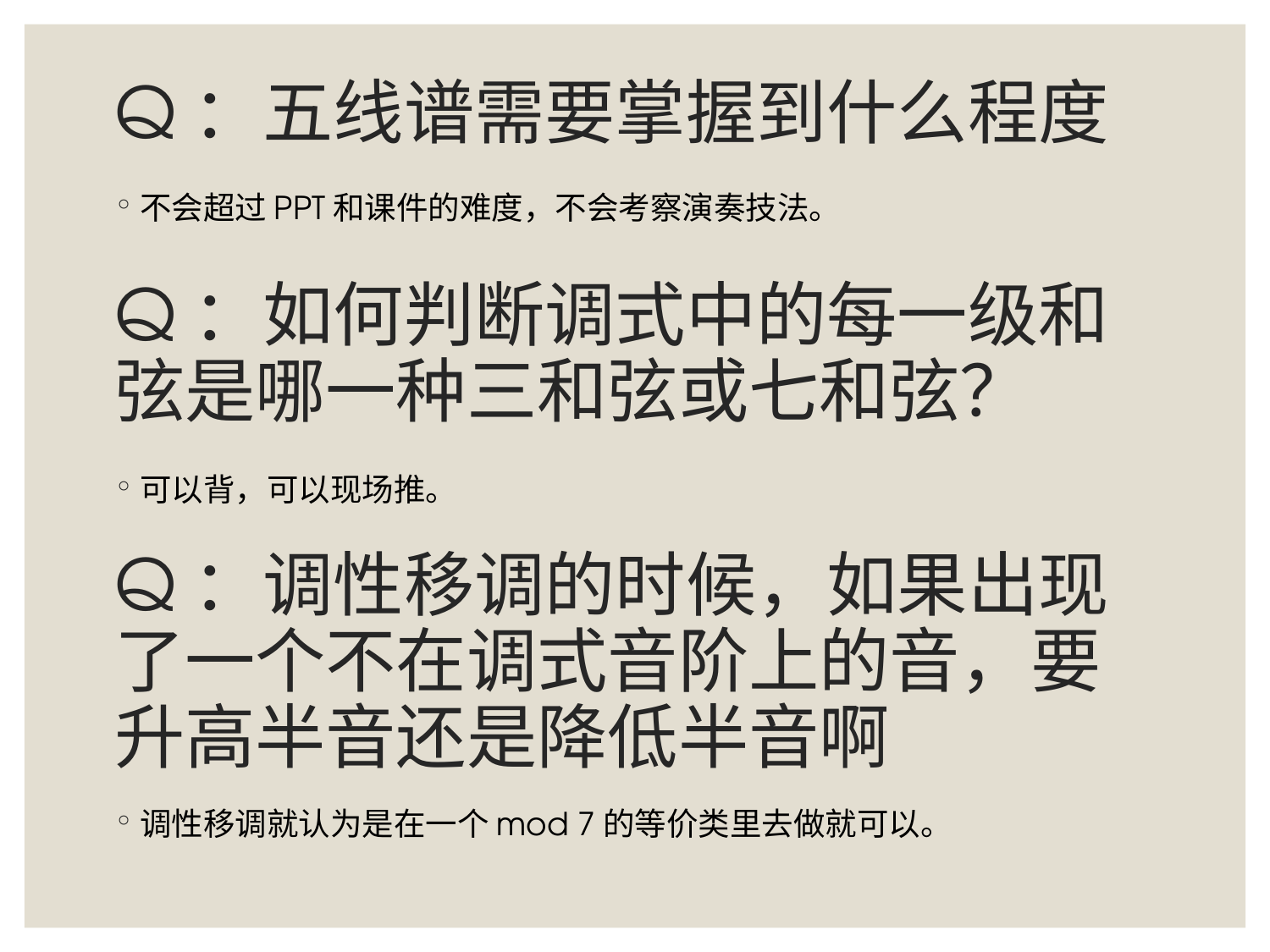

# Q：五线谱需要掌握到什么程度
不会超过PPT和课件的难度，不会考察演奏技法。
Q：如何判断调式中的每一级和弦是哪一种三和弦或七和弦？
可以背，可以现场推。
Q：调性移调的时候，如果出现了一个不在调式音阶上的音，要升高半音还是降低半音啊
调性移调就认为是在一个mod 7的等价类里去做就可以。